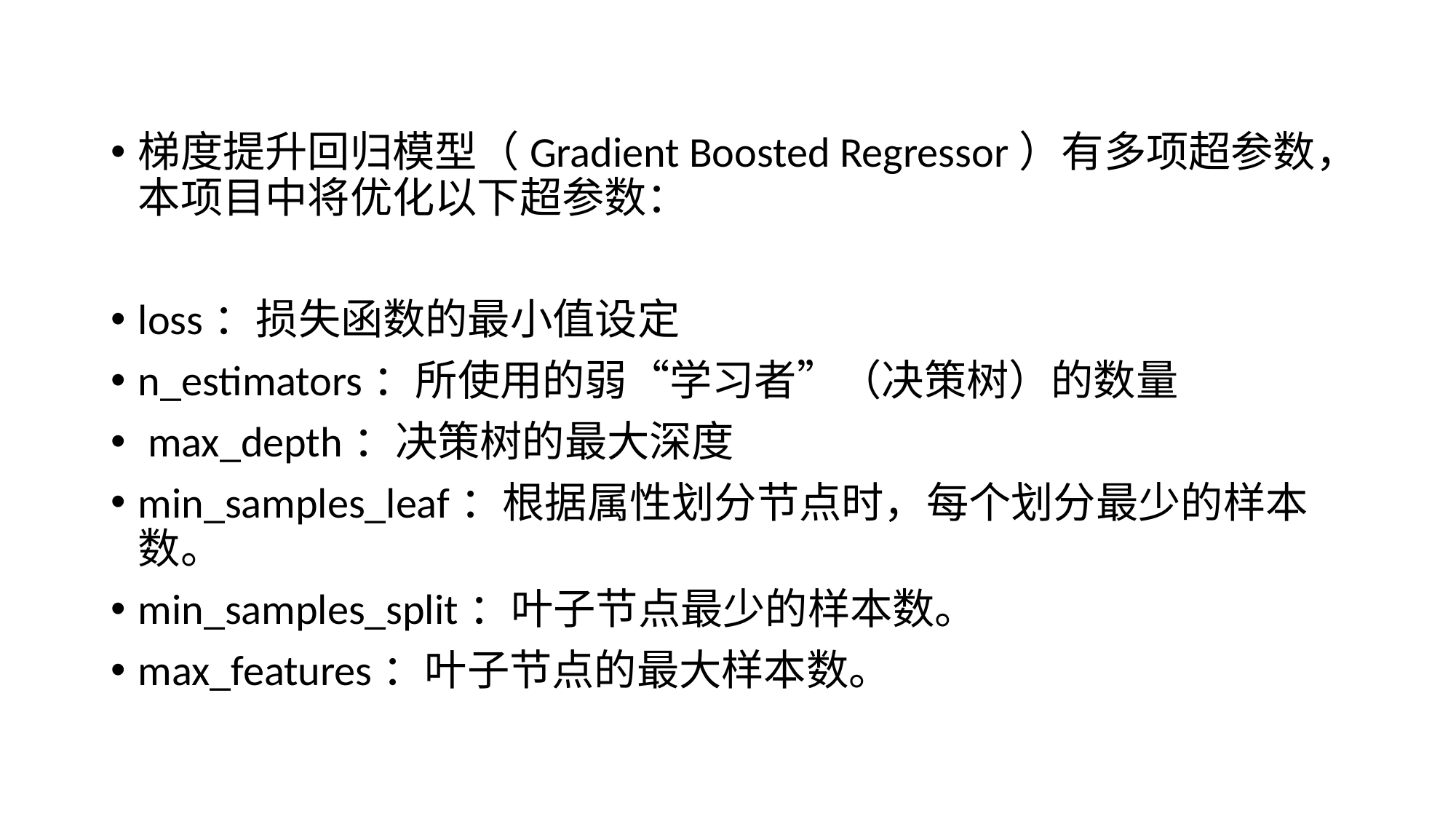

#
梯度提升回归模型（Gradient Boosted Regressor）有多项超参数，本项目中将优化以下超参数：

loss：损失函数的最小值设定
n_estimators：所使用的弱“学习者”（决策树）的数量
 max_depth：决策树的最大深度
min_samples_leaf：根据属性划分节点时，每个划分最少的样本数。
min_samples_split：叶子节点最少的样本数。
max_features：叶子节点的最大样本数。